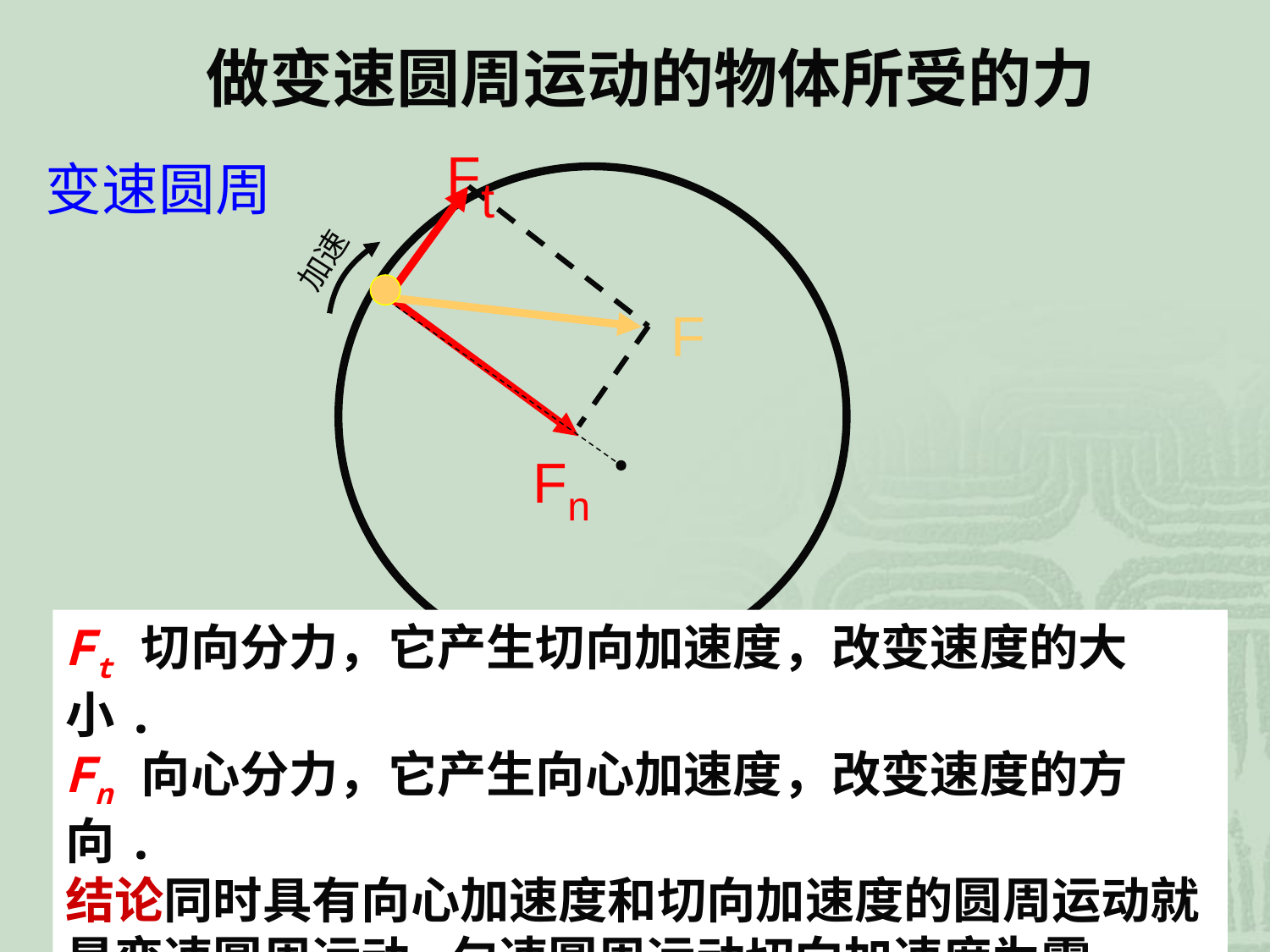

做变速圆周运动的物体所受的力
Ft
变速圆周

加速

F

Fn
Ft 切向分力，它产生切向加速度，改变速度的大小.
Fn 向心分力，它产生向心加速度，改变速度的方向.
结论同时具有向心加速度和切向加速度的圆周运动就是变速圆周运动 ，匀速圆周运动切向加速度为零。